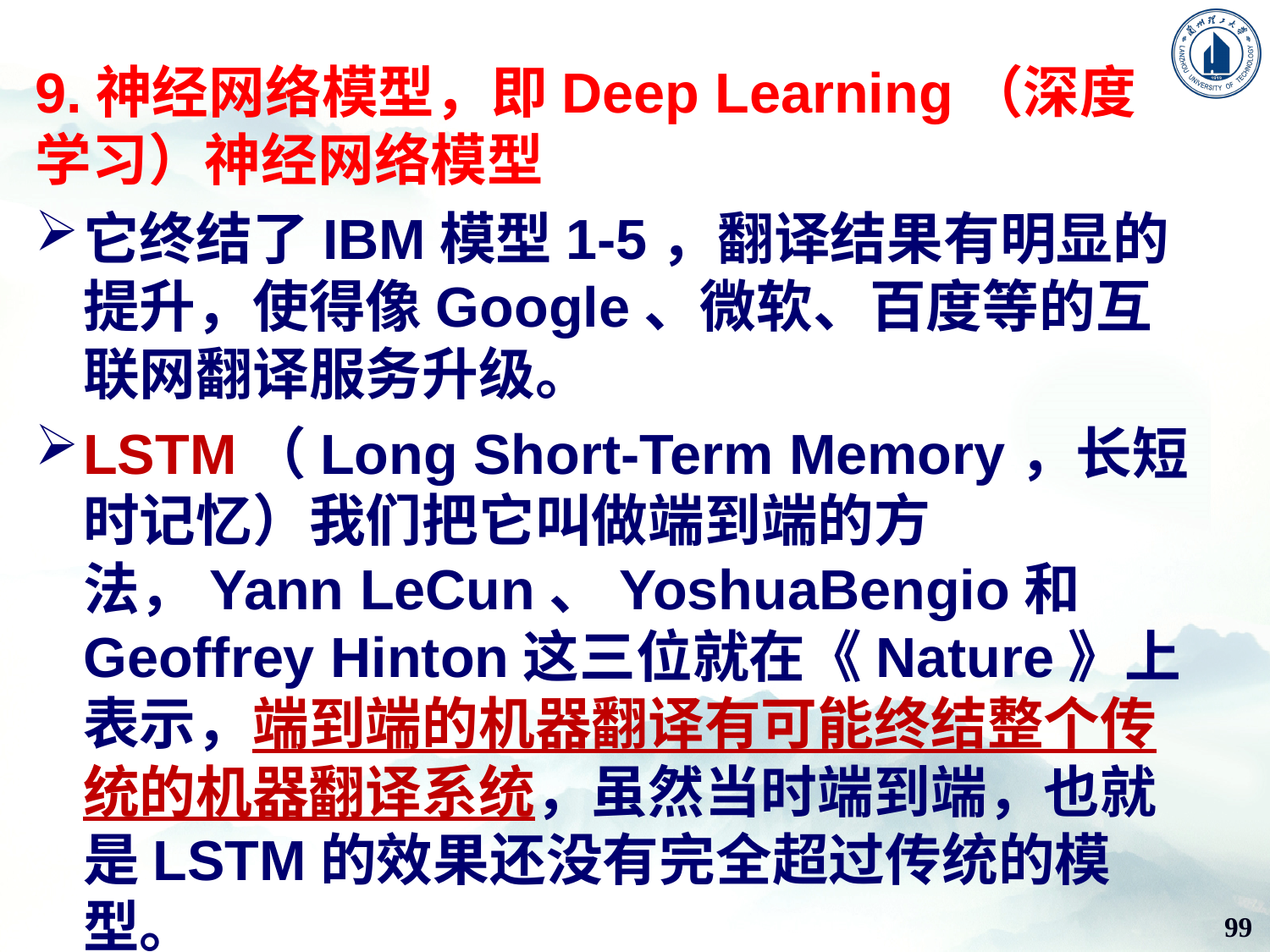

9.神经网络模型，即Deep Learning（深度学习）神经网络模型
它终结了IBM模型1-5，翻译结果有明显的提升，使得像Google、微软、百度等的互联网翻译服务升级。
LSTM（Long Short-Term Memory，长短时记忆）我们把它叫做端到端的方法，Yann LeCun、YoshuaBengio和Geoffrey Hinton这三位就在《Nature》上表示，端到端的机器翻译有可能终结整个传统的机器翻译系统，虽然当时端到端，也就是LSTM的效果还没有完全超过传统的模型。

99